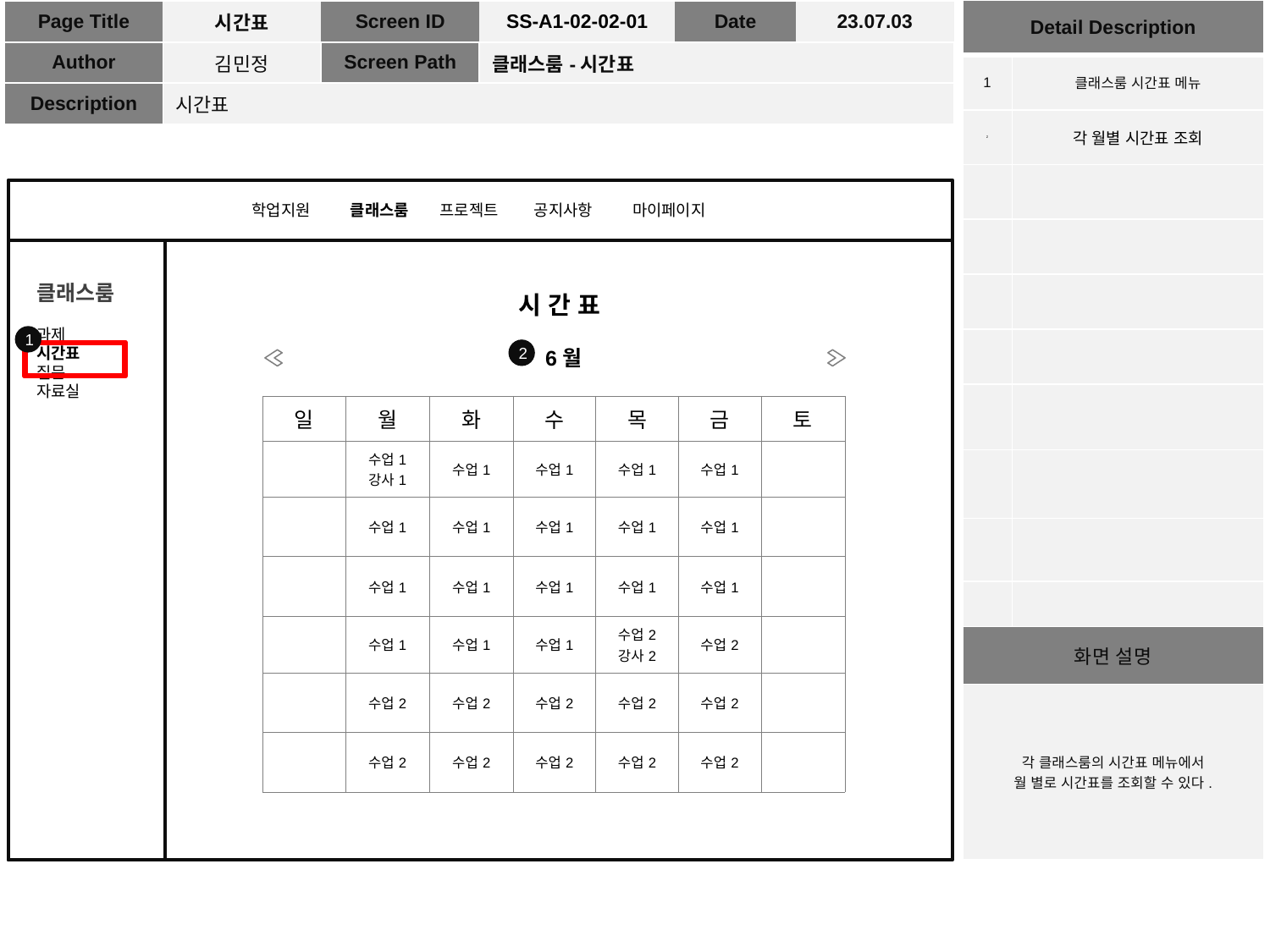

| Detail Description |  |
| --- | --- |
| 1 | 클래스룸 시간표 메뉴 |
| 2 | 각 월별 시간표 조회 |
|  |  |
|  |  |
|  |  |
|  |  |
|  |  |
|  |  |
|  |  |
|  |  |
| 화면 설명 |  |
| 각 클래스룸의 시간표 메뉴에서 월 별로 시간표를 조회할 수 있다. |  |
| Page Title | 시간표 | Screen ID | SS-A1-02-02-01 | Date | 23.07.03 |
| --- | --- | --- | --- | --- | --- |
| Author | 김민정 | Screen Path | 클래스룸-시간표 |  |  |
| Description | 시간표 |  |  |  |  |

학업지원         클래스룸       프로젝트        공지사항         마이페이지

클래스룸

과제
시간표
질문
자료실
시 간 표
1
6월
2

| 일 | 월 | 화 | 수 | 목 | 금 | 토 |
| --- | --- | --- | --- | --- | --- | --- |
|  | 수업1 강사1 | 수업1 | 수업1 | 수업1 | 수업1 |  |
|  | 수업1 | 수업1 | 수업1 | 수업1 | 수업1 |  |
|  | 수업1 | 수업1 | 수업1 | 수업1 | 수업1 |  |
|  | 수업1 | 수업1 | 수업1 | 수업2 강사2 | 수업2 |  |
|  | 수업2 | 수업2 | 수업2 | 수업2 | 수업2 |  |
|  | 수업2 | 수업2 | 수업2 | 수업2 | 수업2 |  |